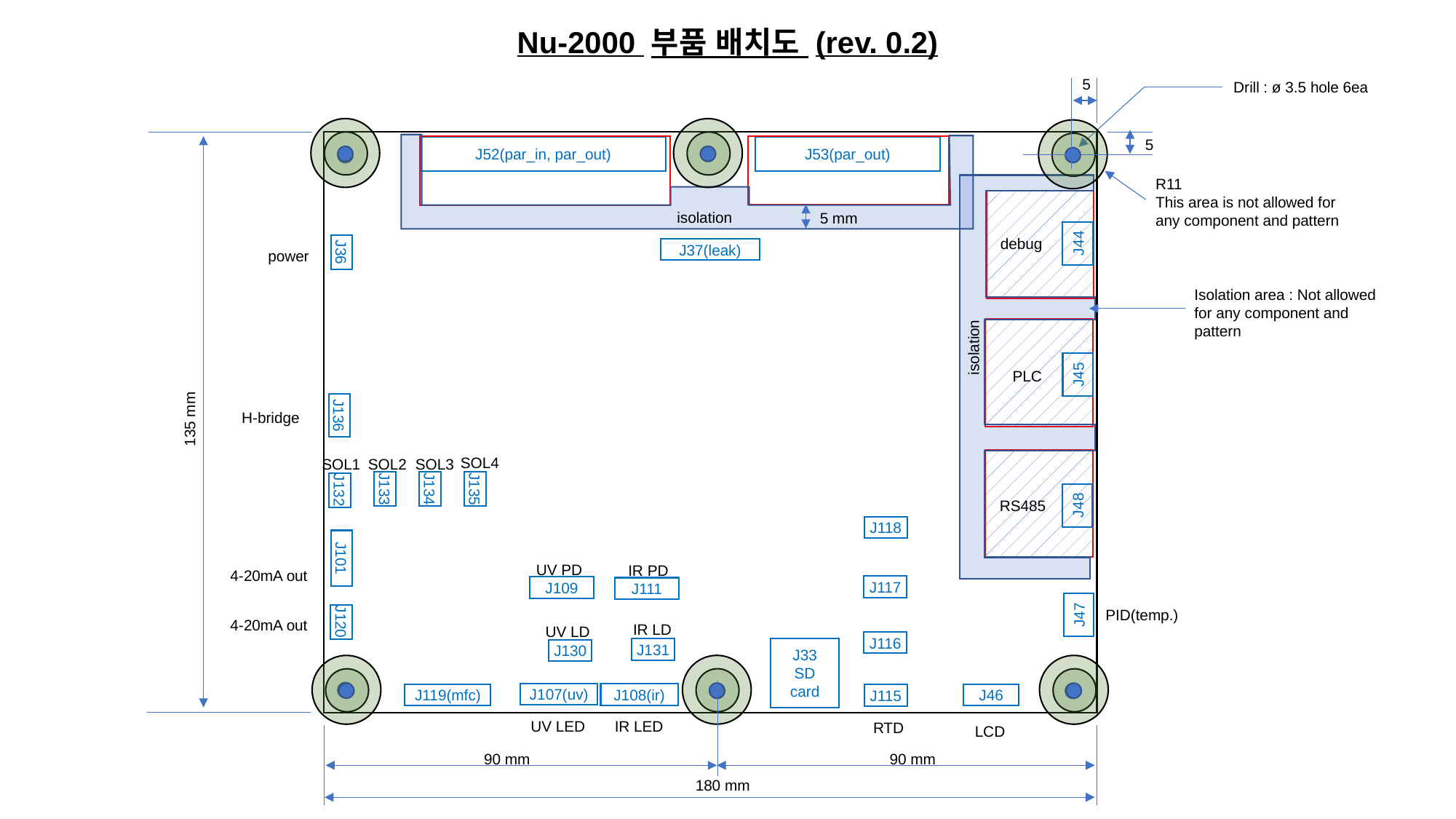

Nu-2000 부품 배치도 (rev. 0.2)
5
Drill : ø 3.5 hole 6ea

5

J52(par_in, par_out)
J53(par_out)

R11
This area is not allowed for any component and pattern

isolation

isolation
5 mm
J44
debug
J37(leak)
power
J36
Isolation area : Not allowed for any component and pattern

J45
PLC
135 mm
H-bridge
J136

SOL4
SOL2
SOL3
SOL1
J133
J134
J135
J132
J48
RS485
J118
J101
UV PD
IR PD
4-20mA out
J117
J109
J111
J47
PID(temp.)
4-20mA out
J120
IR LD
UV LD
J116
J131
J33
SD card
J130

J107(uv)
J108(ir)
J119(mfc)
J46
J115
IR LED
UV LED
RTD
LCD
90 mm
90 mm
180 mm